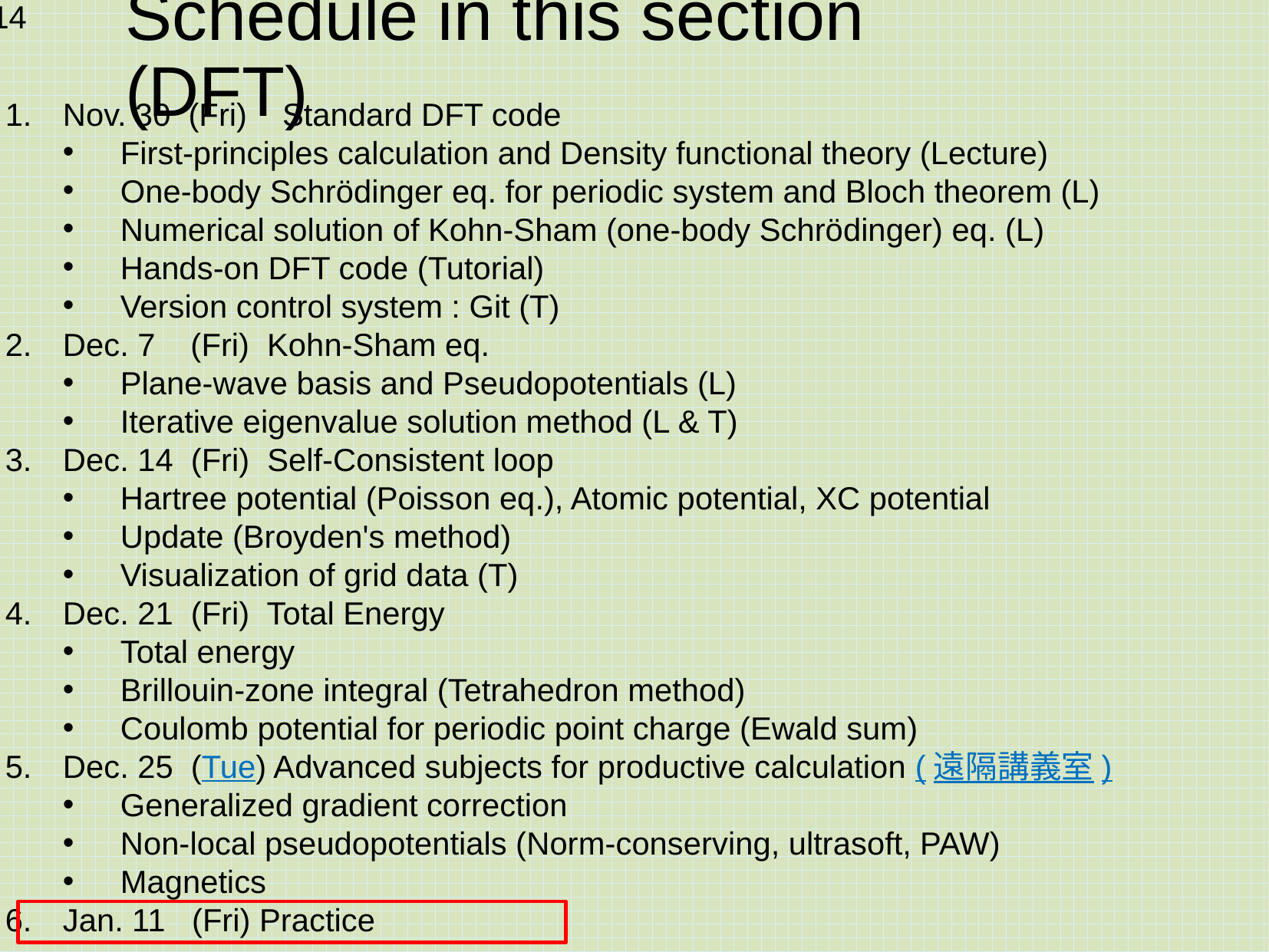

# Schedule in this section (DFT)
Nov. 30  (Fri)    Standard DFT code
First-principles calculation and Density functional theory (Lecture)
One-body Schrödinger eq. for periodic system and Bloch theorem (L)
Numerical solution of Kohn-Sham (one-body Schrödinger) eq. (L)
Hands-on DFT code (Tutorial)
Version control system : Git (T)
Dec. 7    (Fri)  Kohn-Sham eq.
Plane-wave basis and Pseudopotentials (L)
Iterative eigenvalue solution method (L & T)
Dec. 14  (Fri)  Self-Consistent loop
Hartree potential (Poisson eq.), Atomic potential, XC potential
Update (Broyden's method)
Visualization of grid data (T)
Dec. 21  (Fri)  Total Energy
Total energy
Brillouin-zone integral (Tetrahedron method)
Coulomb potential for periodic point charge (Ewald sum)
Dec. 25  (Tue) Advanced subjects for productive calculation (遠隔講義室)
Generalized gradient correction
Non-local pseudopotentials (Norm-conserving, ultrasoft, PAW)
Magnetics
Jan. 11   (Fri) Practice